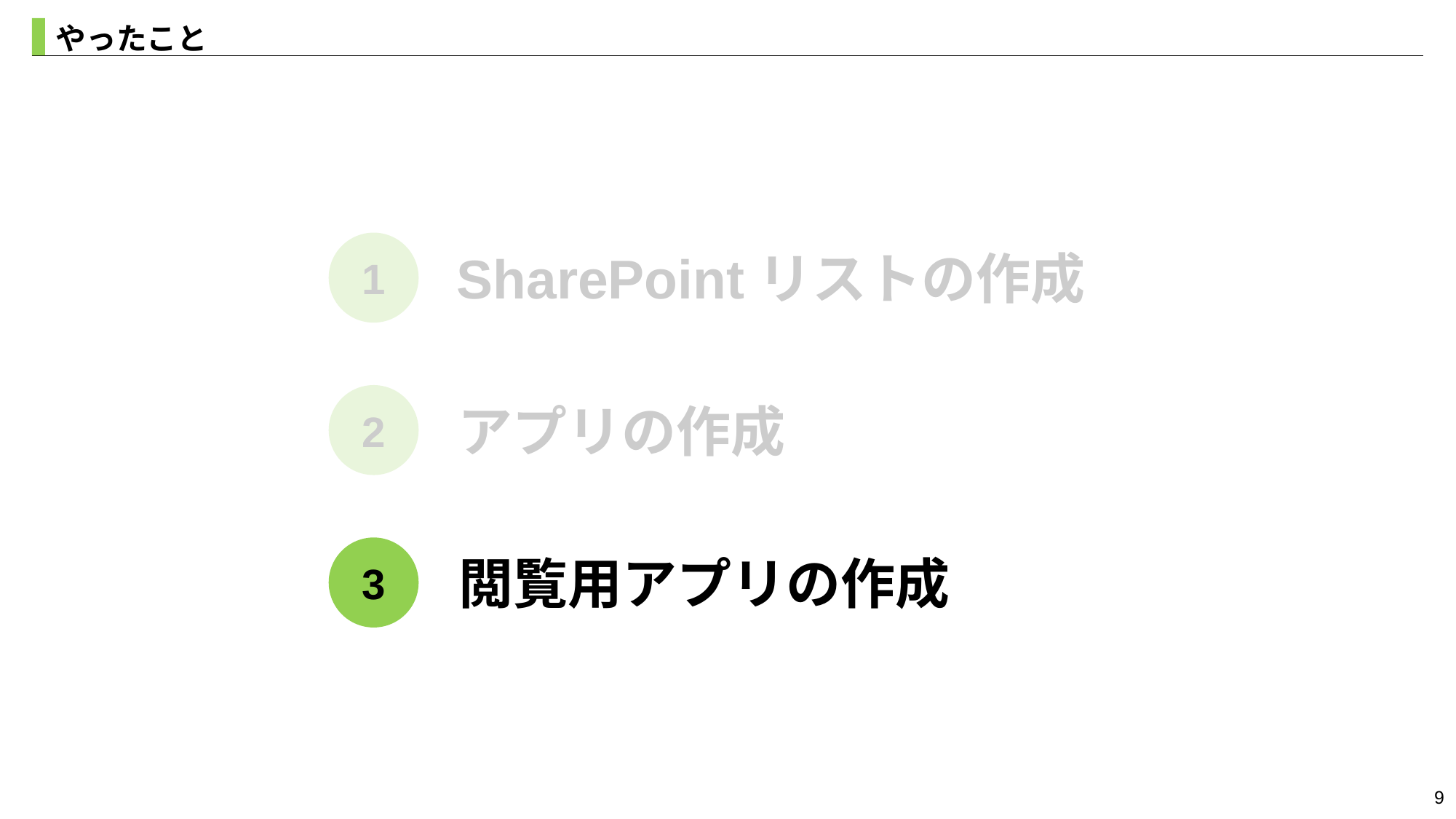

やったこと

1
SharePointリストの作成
2
アプリの作成
3
閲覧用アプリの作成
9